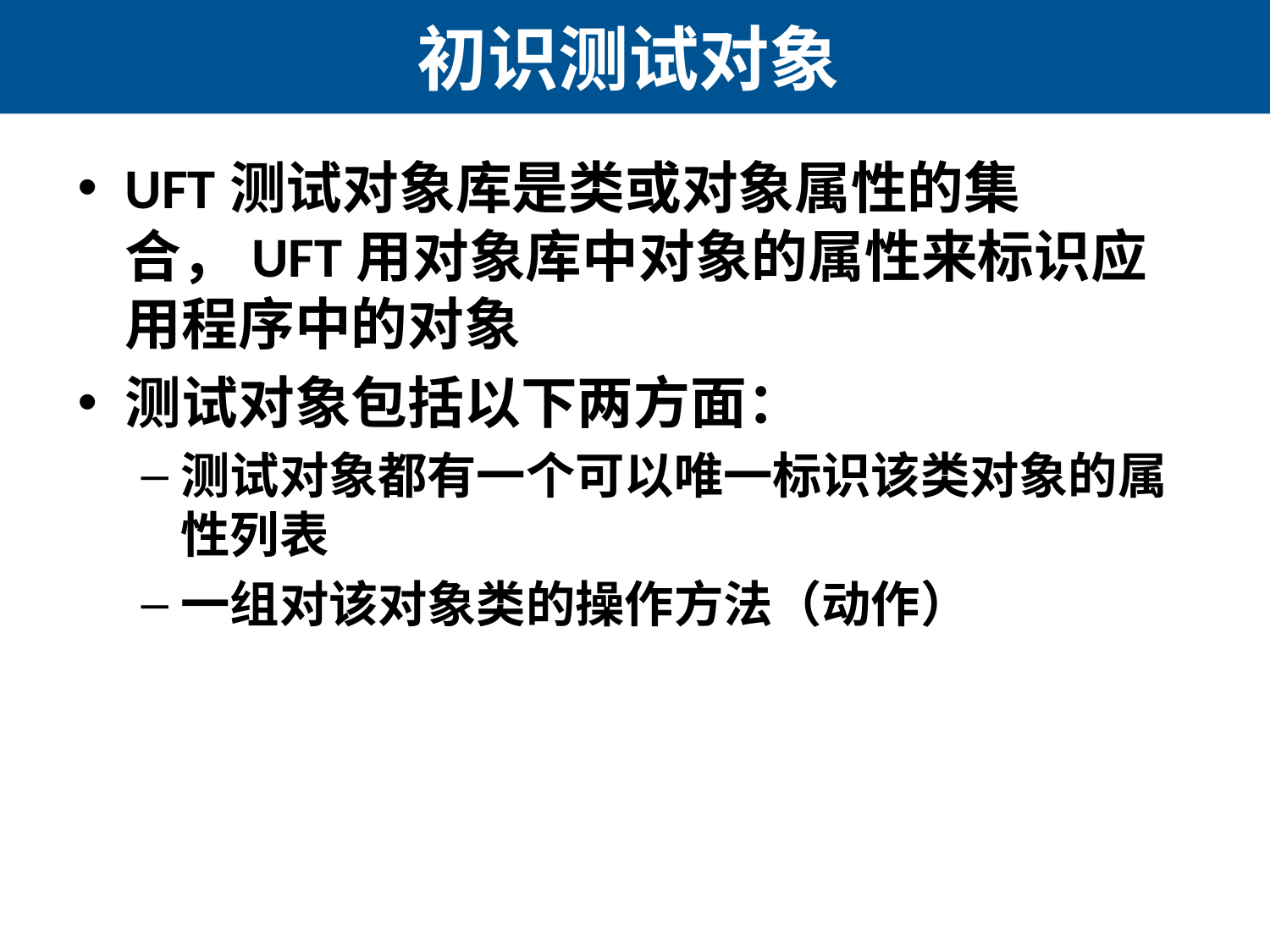

# 初识测试对象
UFT测试对象库是类或对象属性的集合，UFT用对象库中对象的属性来标识应用程序中的对象
测试对象包括以下两方面：
测试对象都有一个可以唯一标识该类对象的属性列表
一组对该对象类的操作方法（动作）